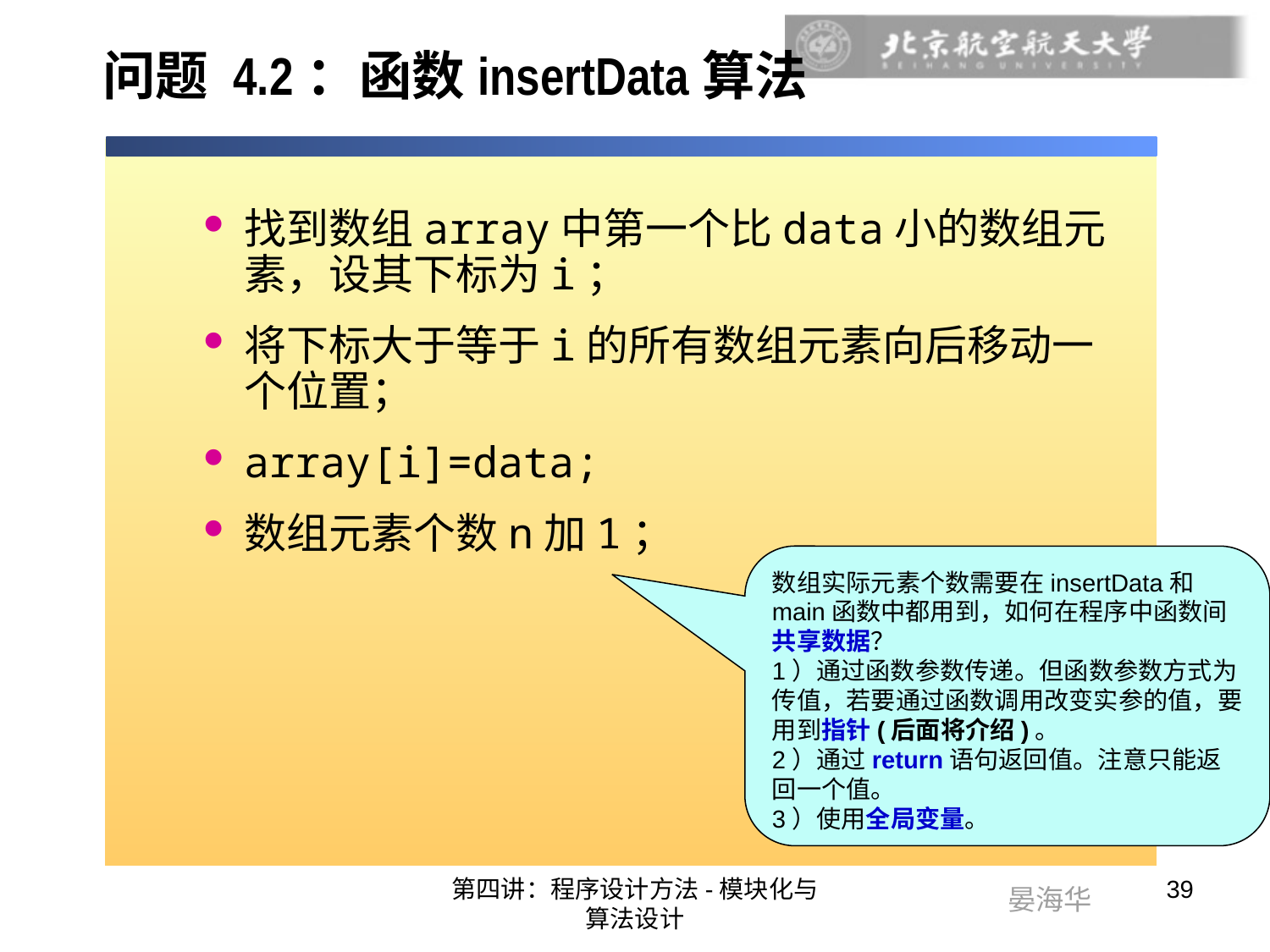

# 问题 4.2：函数insertData算法
找到数组array中第一个比data小的数组元素，设其下标为i；
将下标大于等于i的所有数组元素向后移动一个位置；
array[i]=data;
数组元素个数n加1；
数组实际元素个数需要在insertData和main函数中都用到，如何在程序中函数间共享数据？
1）通过函数参数传递。但函数参数方式为传值，若要通过函数调用改变实参的值，要用到指针(后面将介绍)。
2）通过return语句返回值。注意只能返回一个值。
3）使用全局变量。
第四讲：程序设计方法-模块化与算法设计
39